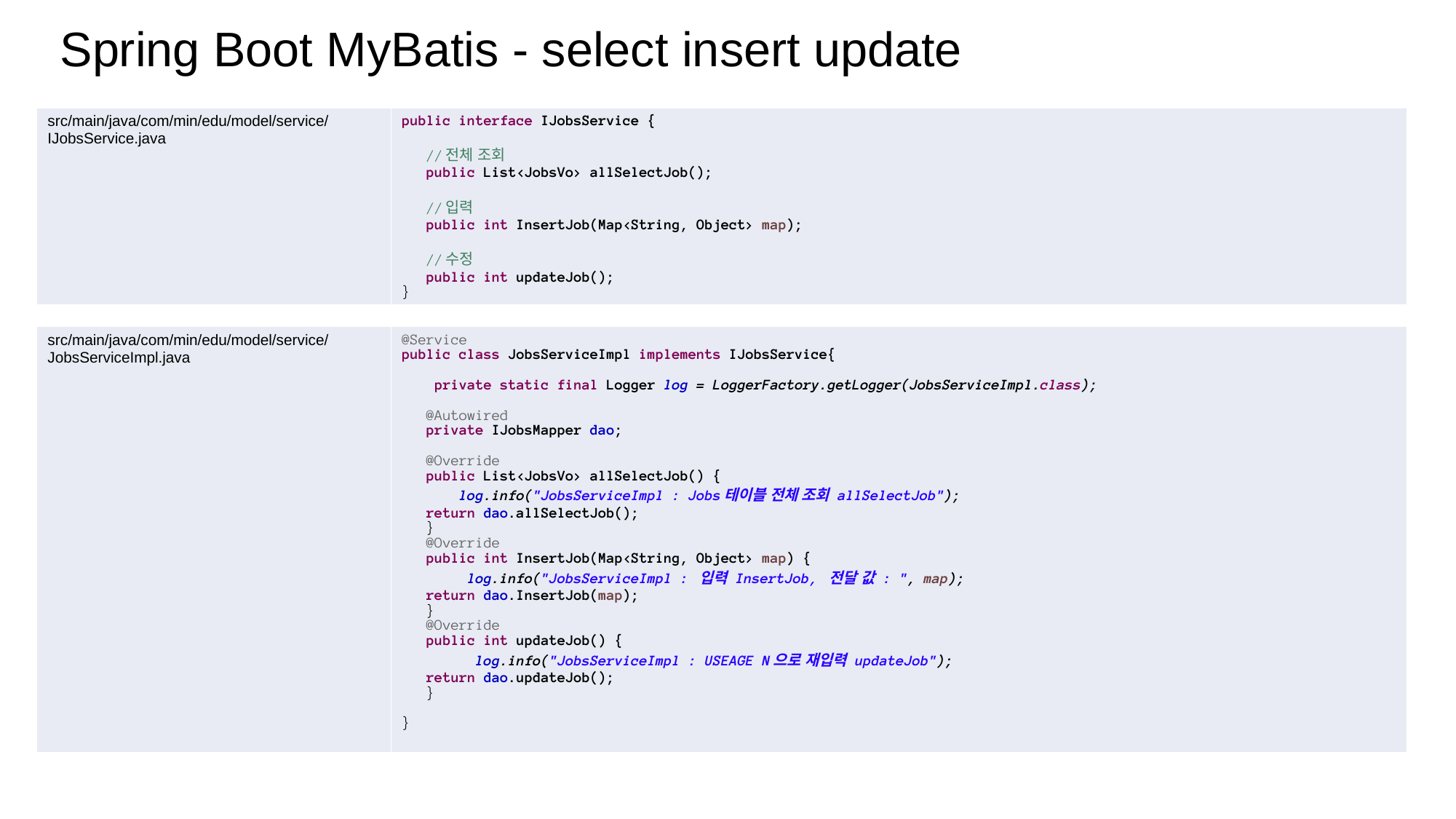

Spring Boot MyBatis - select insert update
| src/main/java/com/min/edu/model/service/IJobsService.java | public interface IJobsService { //전체 조회 public List<JobsVo> allSelectJob(); //입력 public int InsertJob(Map<String, Object> map); //수정 public int updateJob(); } |
| --- | --- |
| src/main/java/com/min/edu/model/service/JobsServiceImpl.java | @Service public class JobsServiceImpl implements IJobsService{ private static final Logger log = LoggerFactory.getLogger(JobsServiceImpl.class); @Autowired private IJobsMapper dao; @Override public List<JobsVo> allSelectJob() { log.info("JobsServiceImpl : Jobs테이블 전체 조회 allSelectJob"); return dao.allSelectJob(); } @Override public int InsertJob(Map<String, Object> map) { log.info("JobsServiceImpl : 입력 InsertJob, 전달 값 : ", map); return dao.InsertJob(map); } @Override public int updateJob() { log.info("JobsServiceImpl : USEAGE N으로 재입력 updateJob"); return dao.updateJob(); } } |
| --- | --- |